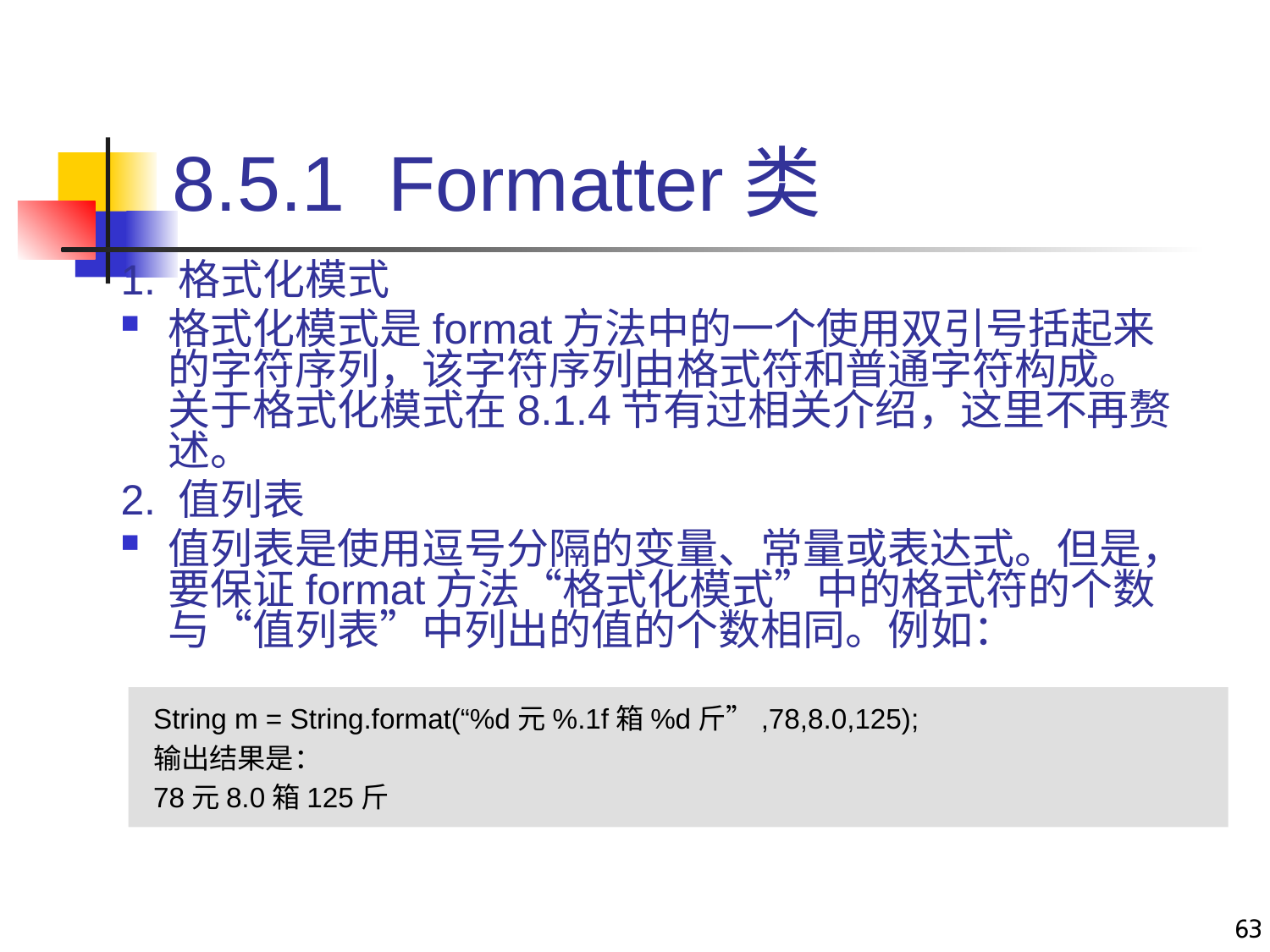

# 8.5.1  Formatter类
1. 格式化模式
格式化模式是format方法中的一个使用双引号括起来的字符序列，该字符序列由格式符和普通字符构成。关于格式化模式在8.1.4节有过相关介绍，这里不再赘述。
2. 值列表
值列表是使用逗号分隔的变量、常量或表达式。但是，要保证format方法“格式化模式”中的格式符的个数与“值列表”中列出的值的个数相同。例如：
String m = String.format(“%d元%.1f箱%d斤”,78,8.0,125);
输出结果是：
78元8.0箱125斤
63